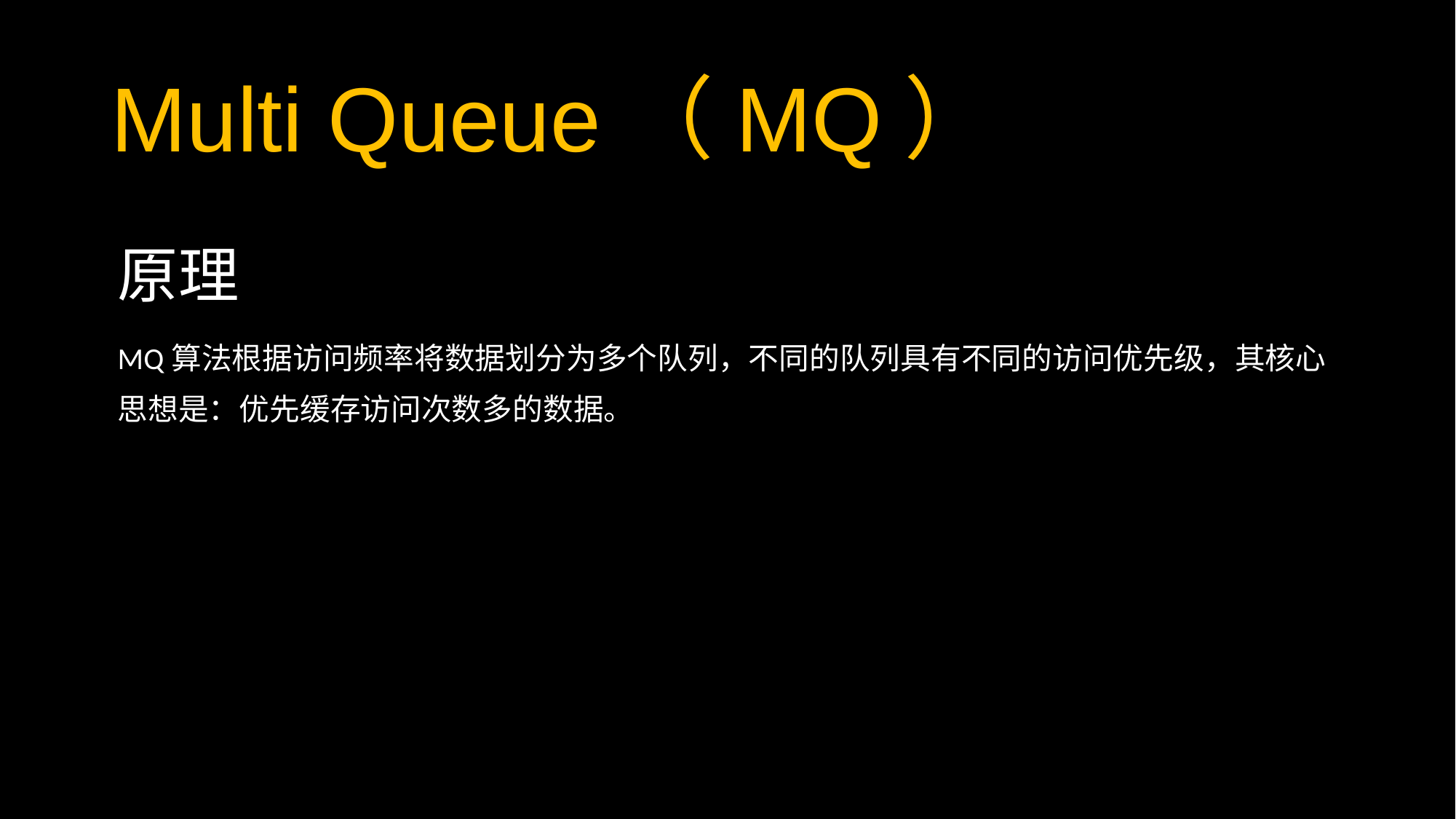

# Multi Queue（MQ）
原理
MQ算法根据访问频率将数据划分为多个队列，不同的队列具有不同的访问优先级，其核心思想是：优先缓存访问次数多的数据。